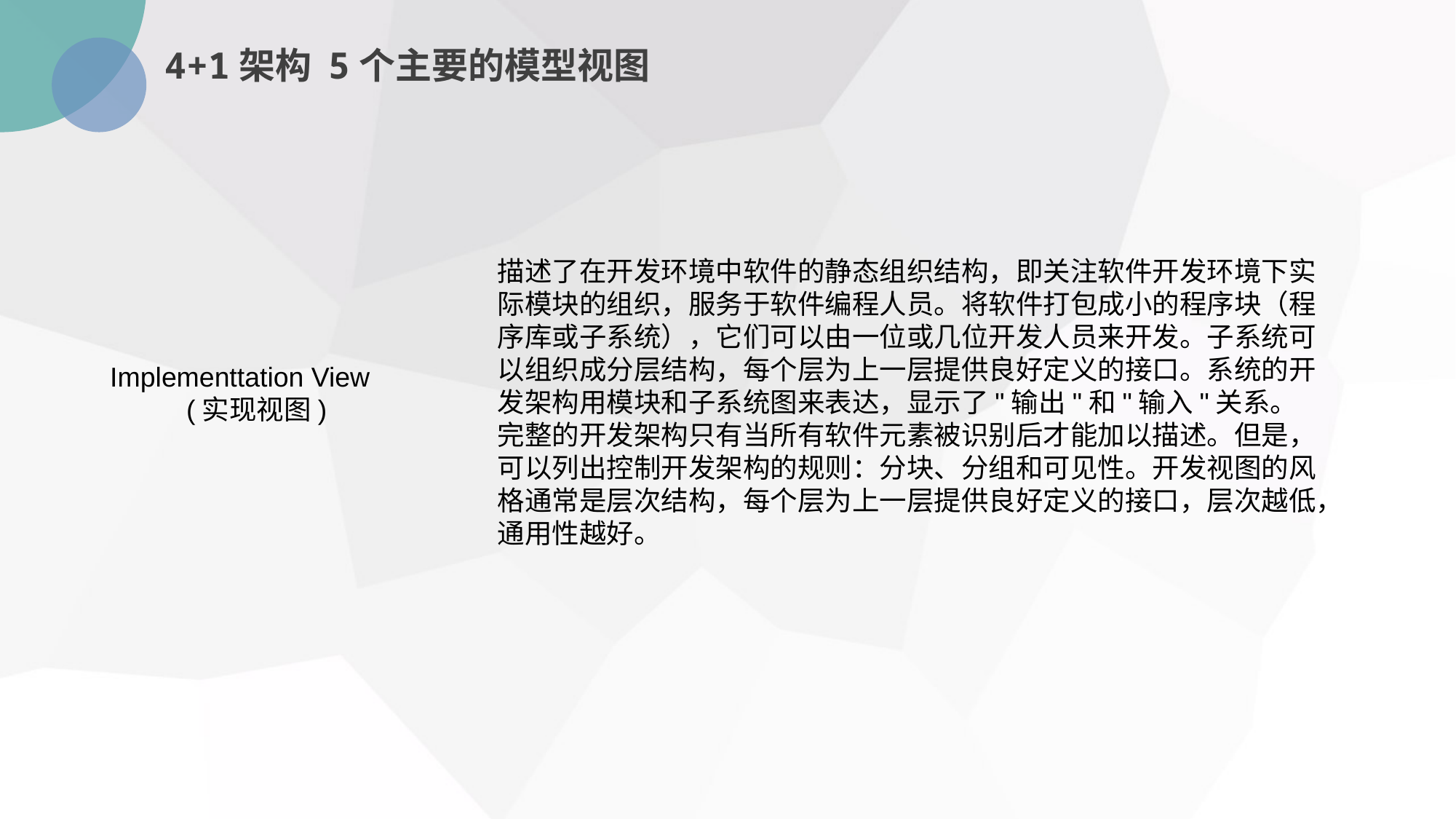

4+1架构 5个主要的模型视图
描述了在开发环境中软件的静态组织结构，即关注软件开发环境下实际模块的组织，服务于软件编程人员。将软件打包成小的程序块（程序库或子系统），它们可以由一位或几位开发人员来开发。子系统可以组织成分层结构，每个层为上一层提供良好定义的接口。系统的开发架构用模块和子系统图来表达，显示了"输出"和"输入"关系。完整的开发架构只有当所有软件元素被识别后才能加以描述。但是，可以列出控制开发架构的规则：分块、分组和可见性。开发视图的风格通常是层次结构，每个层为上一层提供良好定义的接口，层次越低，通用性越好。
Implementtation View
          (实现视图)